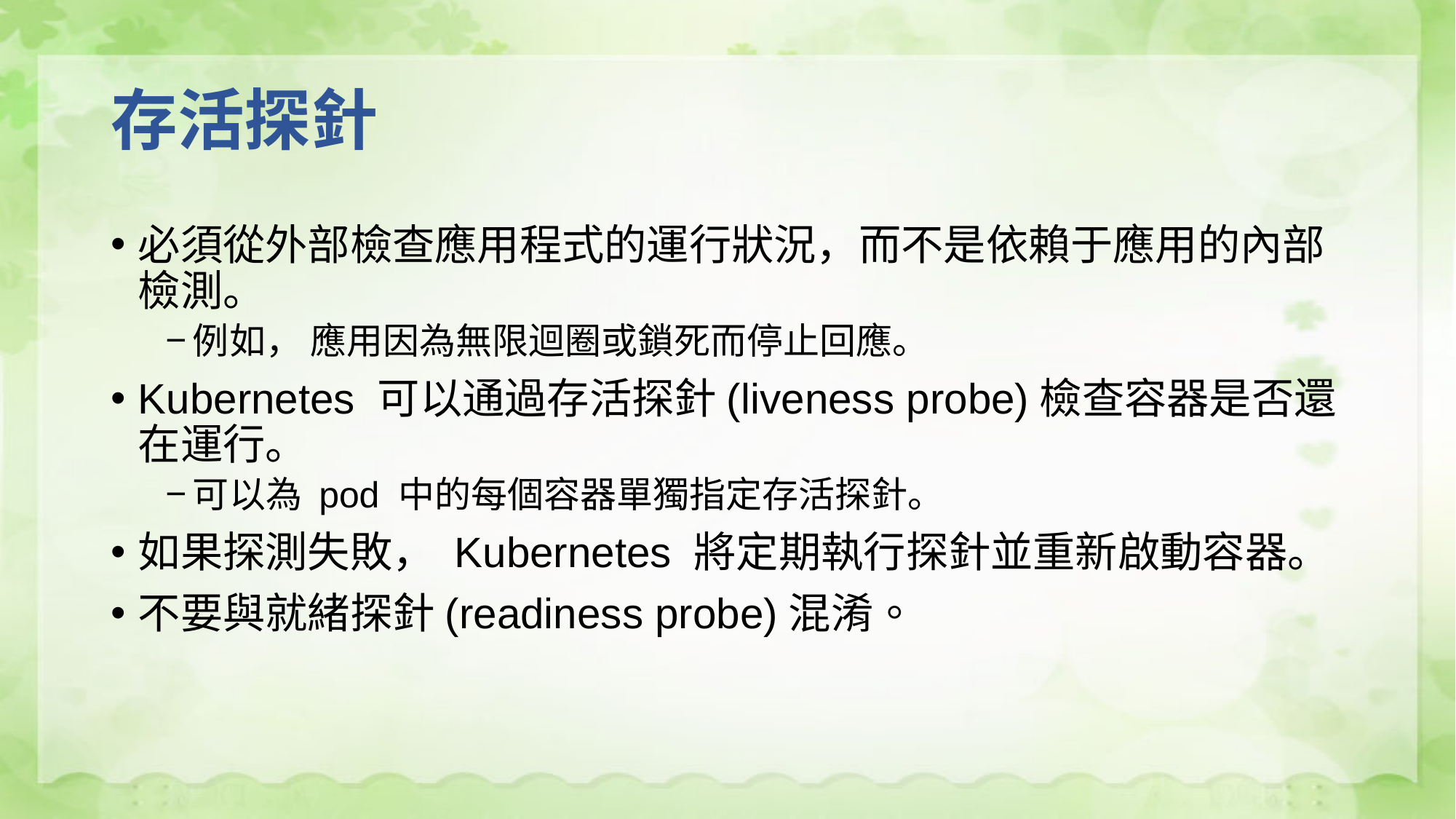

# 存活探針
必須從外部檢查應用程式的運行狀況，而不是依賴于應用的內部 檢測。
例如， 應用因為無限迴圈或鎖死而停止回應。
Kubernetes 可以通過存活探針(liveness probe)檢查容器是否還在運行。
可以為 pod 中的每個容器單獨指定存活探針。
如果探測失敗， Kubernetes 將定期執行探針並重新啟動容器。
不要與就緒探針(readiness probe)混淆。